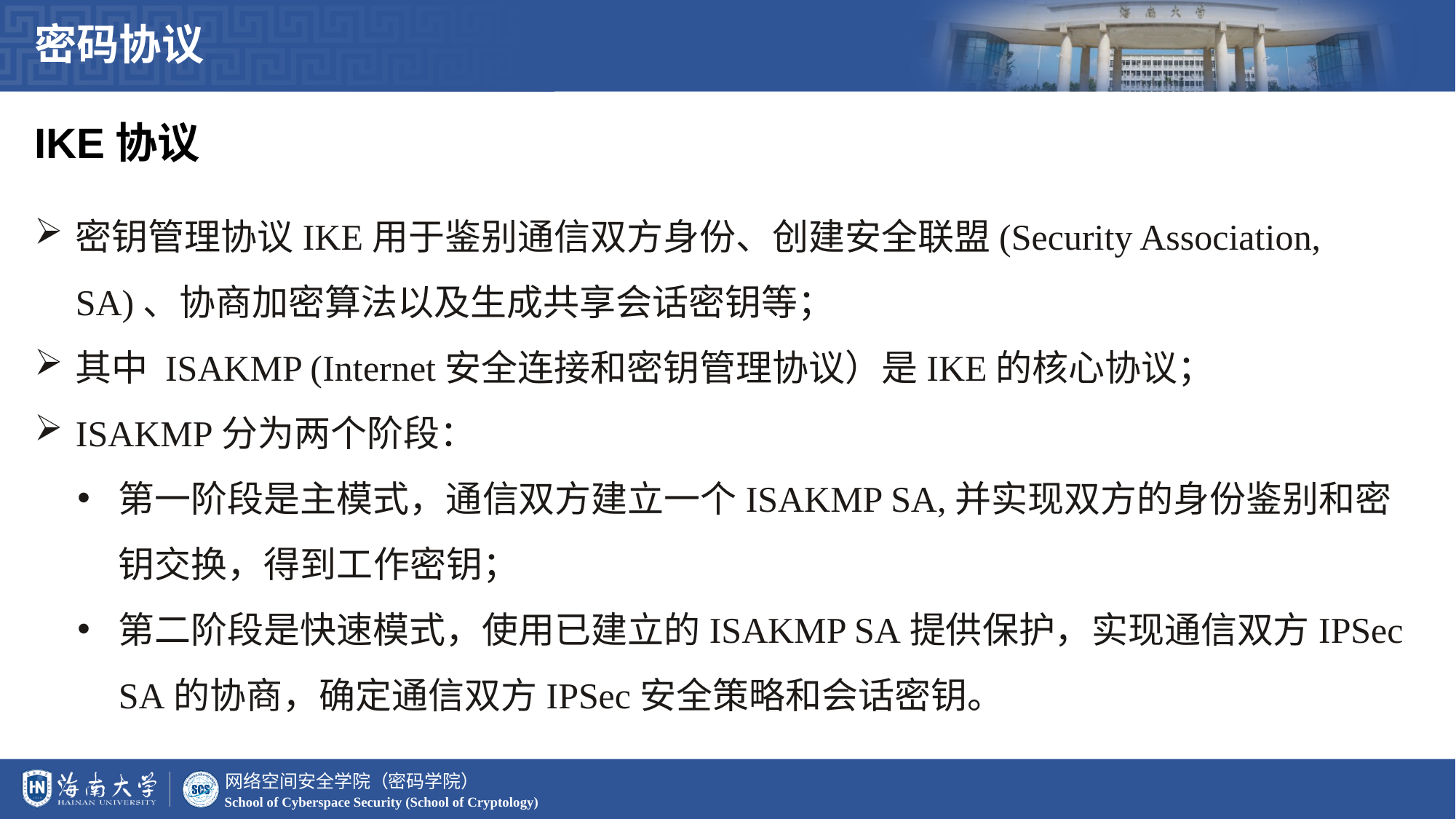

密码协议
IKE协议
密钥管理协议IKE用于鉴别通信双方身份、创建安全联盟(Security Association, SA)、协商加密算法以及生成共享会话密钥等；
其中 ISAKMP (Internet安全连接和密钥管理协议）是IKE的核心协议；
ISAKMP分为两个阶段：
第一阶段是主模式，通信双方建立一个ISAKMP SA,并实现双方的身份鉴别和密钥交换，得到工作密钥；
第二阶段是快速模式，使用已建立的ISAKMP SA提供保护，实现通信双方IPSec SA的协商，确定通信双方IPSec安全策略和会话密钥。
82